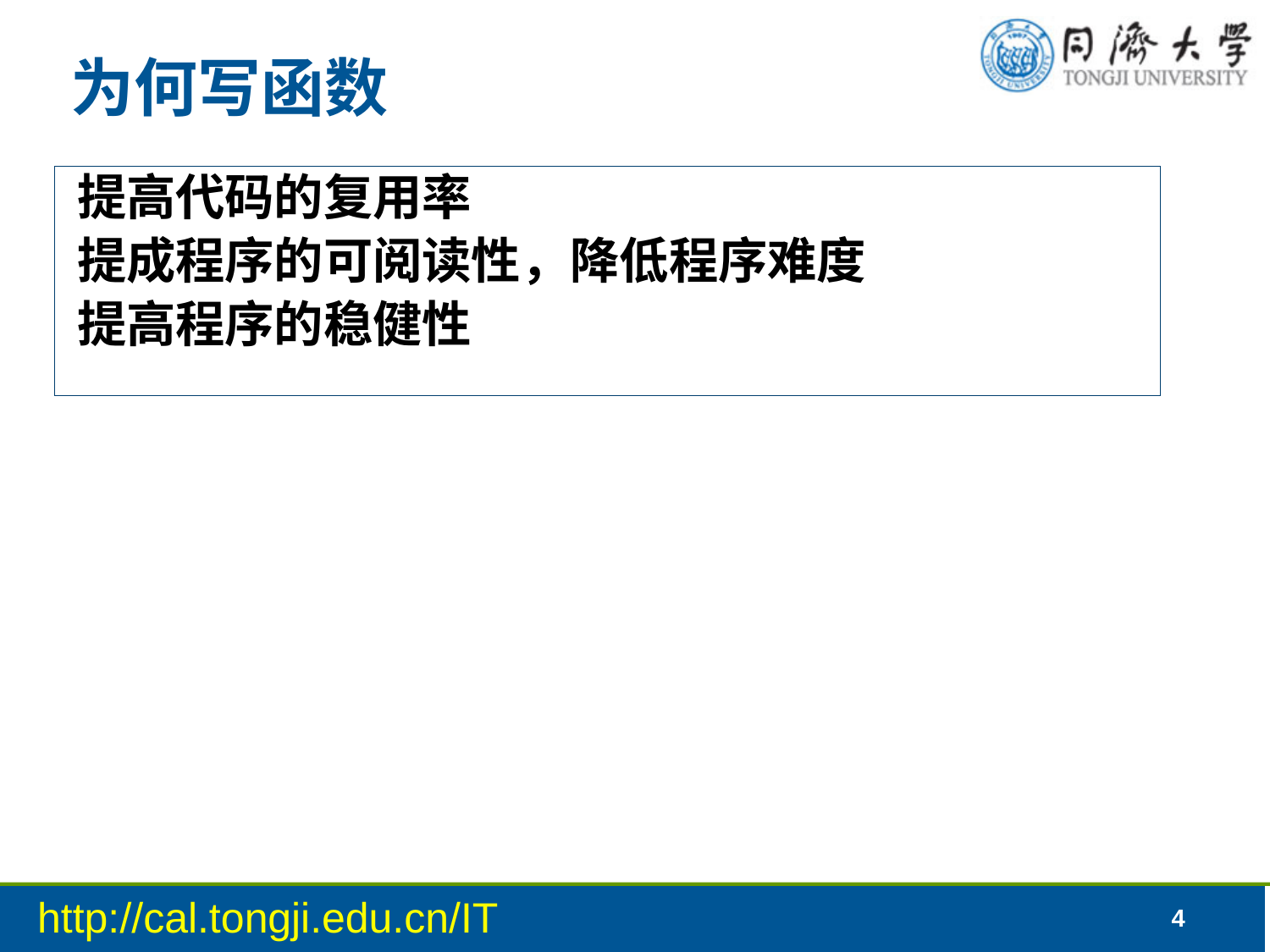

为何写函数
提高代码的复用率
提成程序的可阅读性，降低程序难度
提高程序的稳健性